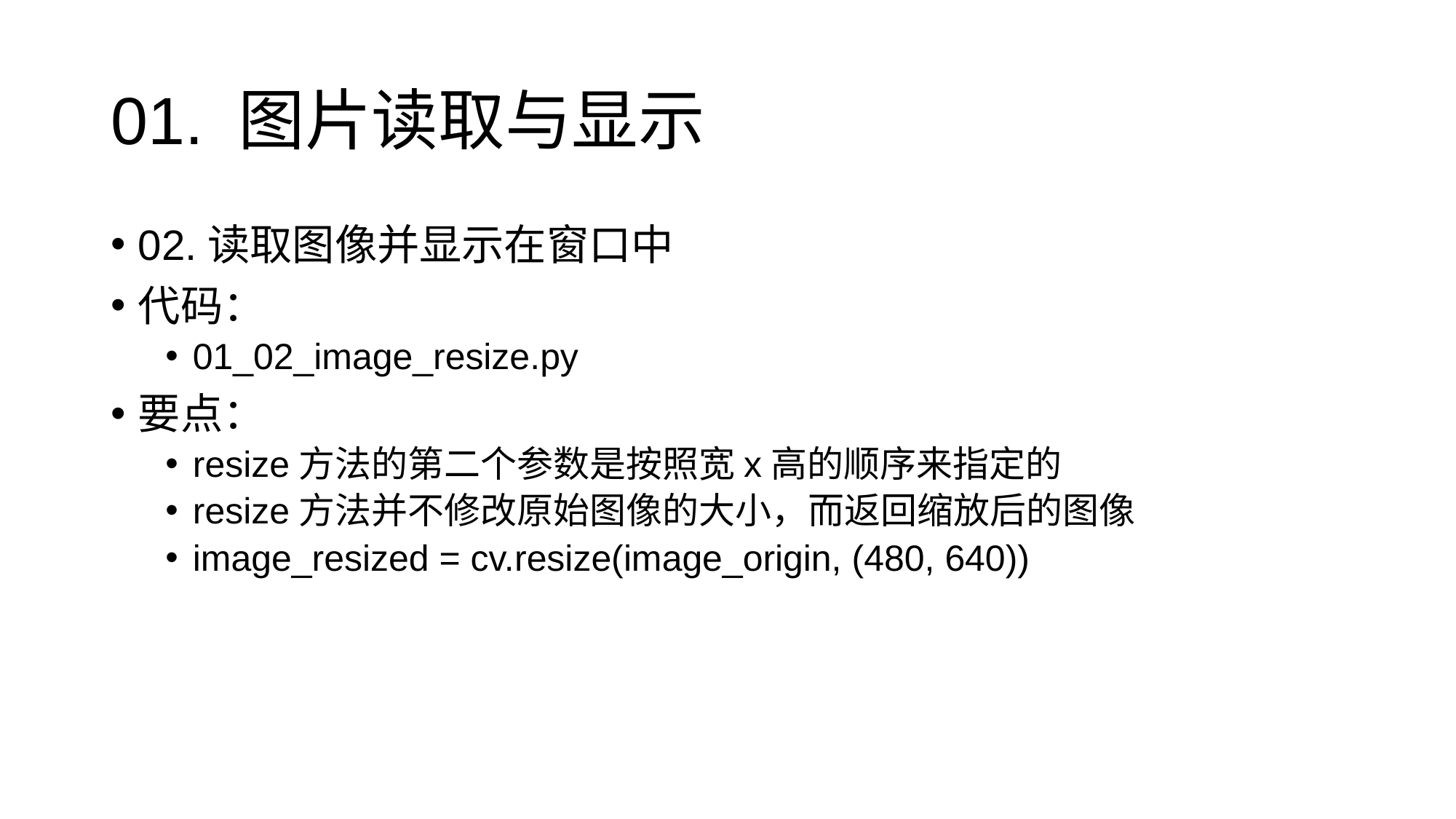

# 01. 图片读取与显示
02.读取图像并显示在窗口中
代码：
01_02_image_resize.py
要点：
resize方法的第二个参数是按照宽x高的顺序来指定的
resize方法并不修改原始图像的大小，而返回缩放后的图像
image_resized = cv.resize(image_origin, (480, 640))